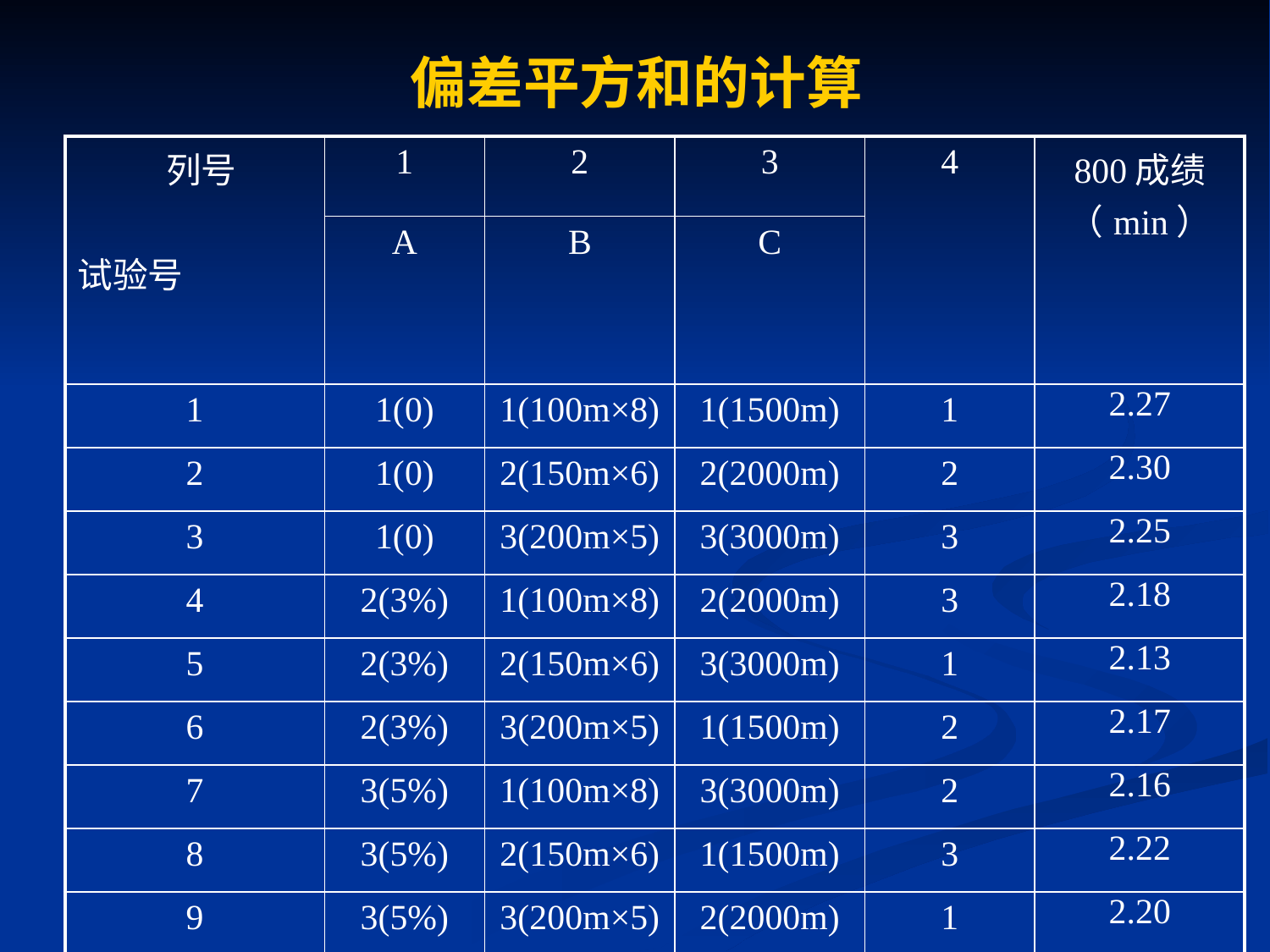

偏差平方和的计算
| 列号 试验号 | 1 | 2 | 3 | 4 | 800成绩（min） |
| --- | --- | --- | --- | --- | --- |
|  | A | B | C |  |  |
| 1 | 1(0) | 1(100m×8) | 1(1500m) | 1 | 2.27 |
| 2 | 1(0) | 2(150m×6) | 2(2000m) | 2 | 2.30 |
| 3 | 1(0) | 3(200m×5) | 3(3000m) | 3 | 2.25 |
| 4 | 2(3%) | 1(100m×8) | 2(2000m) | 3 | 2.18 |
| 5 | 2(3%) | 2(150m×6) | 3(3000m) | 1 | 2.13 |
| 6 | 2(3%) | 3(200m×5) | 1(1500m) | 2 | 2.17 |
| 7 | 3(5%) | 1(100m×8) | 3(3000m) | 2 | 2.16 |
| 8 | 3(5%) | 2(150m×6) | 1(1500m) | 3 | 2.22 |
| 9 | 3(5%) | 3(200m×5) | 2(2000m) | 1 | 2.20 |
| 偏差平方和 | SA | SB | SC | Se |  |